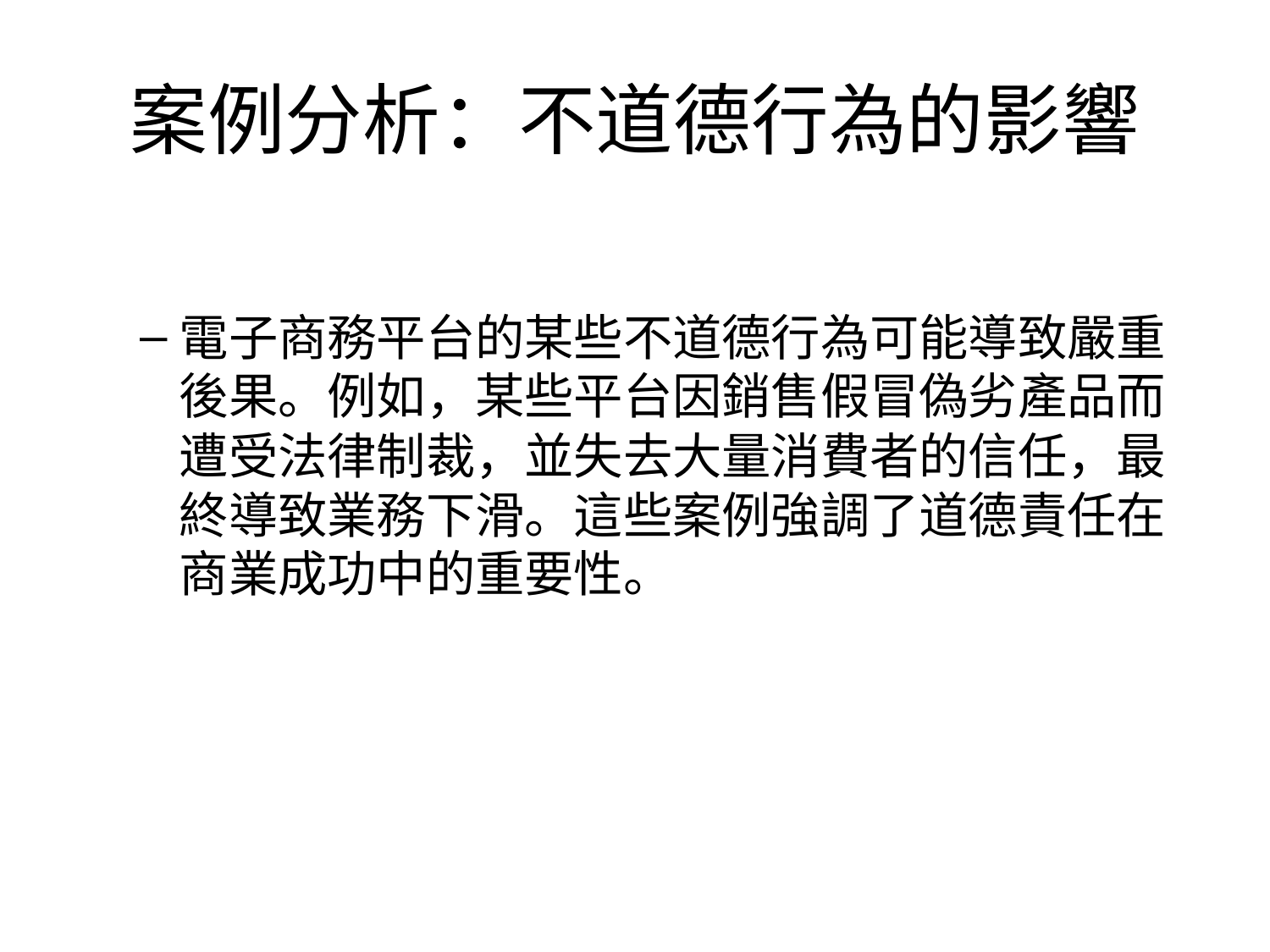

# 案例分析：不道德行為的影響

電子商務平台的某些不道德行為可能導致嚴重後果。例如，某些平台因銷售假冒偽劣產品而遭受法律制裁，並失去大量消費者的信任，最終導致業務下滑。這些案例強調了道德責任在商業成功中的重要性。